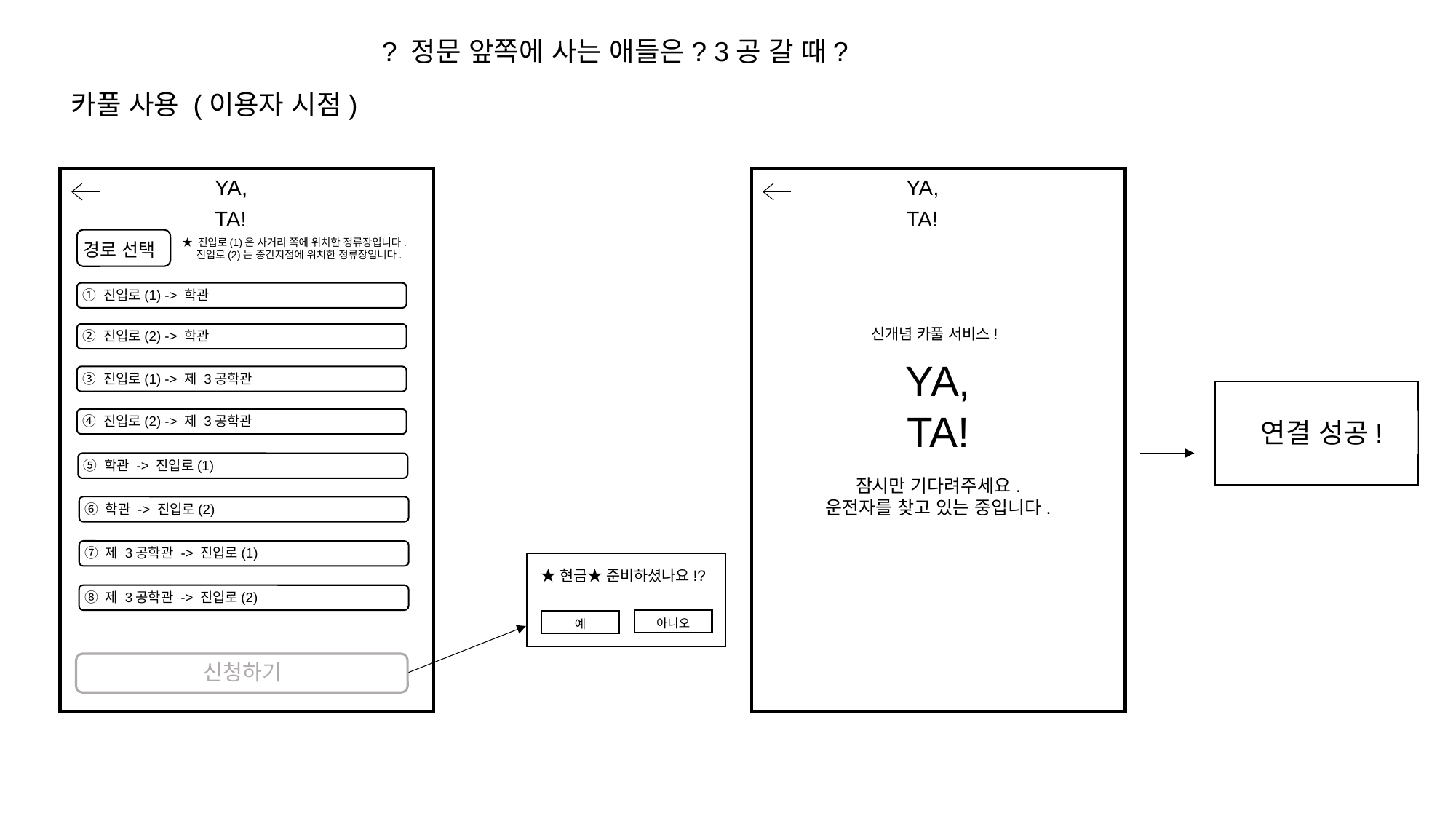

? 정문 앞쪽에 사는 애들은? 3공 갈 때?
카풀 사용 (이용자 시점)

YA, TA!

YA, TA!

★ 진입로(1)은 사거리 쪽에 위치한 정류장입니다.
    진입로(2)는 중간지점에 위치한 정류장입니다.
경로 선택
① 진입로(1) -> 학관

신개념 카풀 서비스!
② 진입로(2) -> 학관

YA, TA!
③ 진입로(1) -> 제 3공학관

④ 진입로(2) -> 제 3공학관

연결 성공!
⑤ 학관 -> 진입로(1)

잠시만 기다려주세요.
운전자를 찾고 있는 중입니다.
⑥ 학관 -> 진입로(2)

⑦ 제 3공학관 -> 진입로(1)

★현금★ 준비하셨나요!?
⑧ 제 3공학관 -> 진입로(2)

아니오

예

신청하기